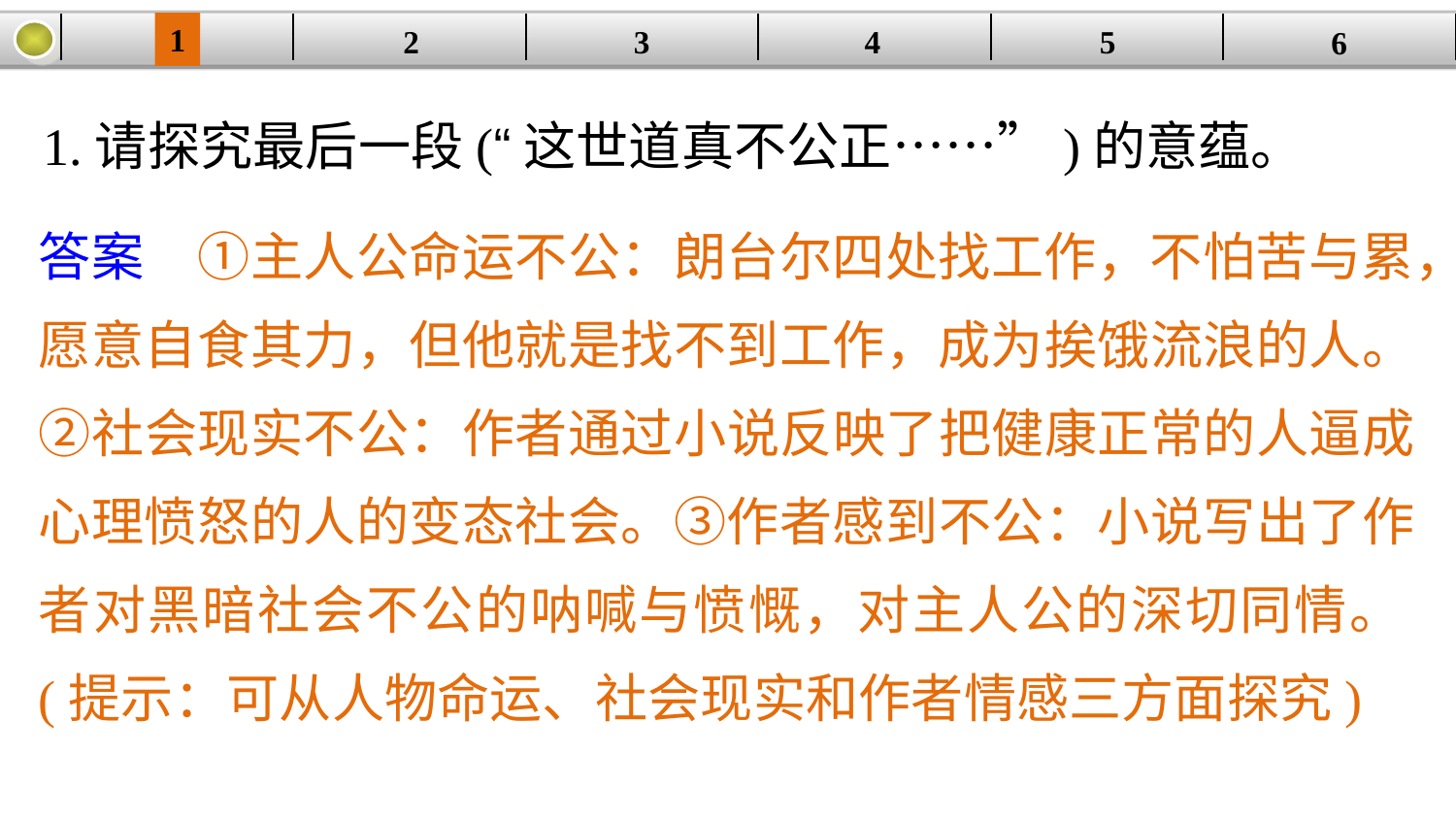

1
|  |  |  |  |  |  |
| --- | --- | --- | --- | --- | --- |
2
3
4
5
6

1.请探究最后一段(“这世道真不公正……”)的意蕴。
答案　①主人公命运不公：朗台尔四处找工作，不怕苦与累，愿意自食其力，但他就是找不到工作，成为挨饿流浪的人。②社会现实不公：作者通过小说反映了把健康正常的人逼成心理愤怒的人的变态社会。③作者感到不公：小说写出了作者对黑暗社会不公的呐喊与愤慨，对主人公的深切同情。(提示：可从人物命运、社会现实和作者情感三方面探究)